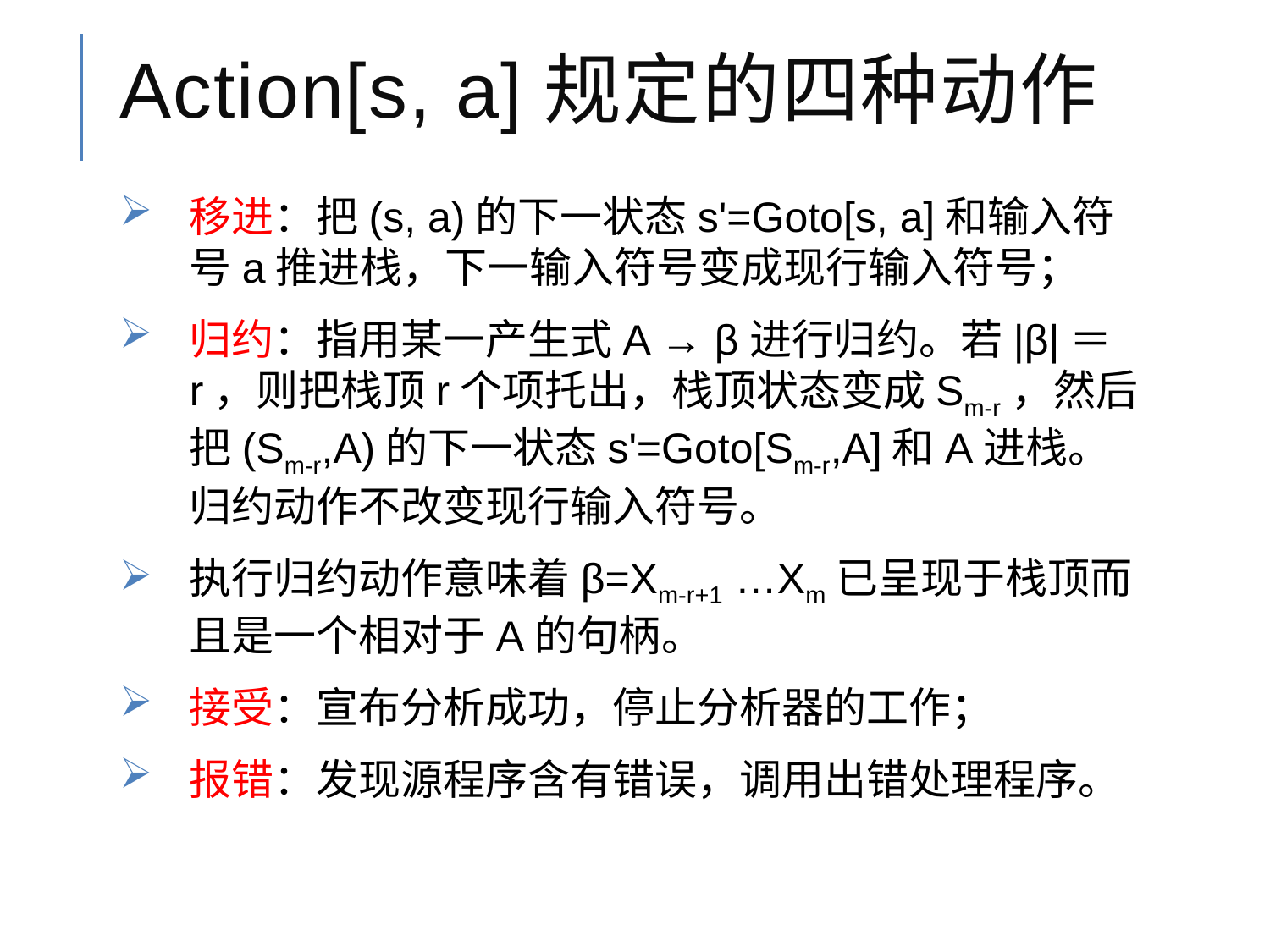

# Action[s, a]规定的四种动作
移进：把(s, a)的下一状态s'=Goto[s, a]和输入符号a推进栈，下一输入符号变成现行输入符号；
归约：指用某一产生式A → β进行归约。若|β|＝r，则把栈顶r个项托出，栈顶状态变成Sm-r，然后把(Sm-r,A)的下一状态s'=Goto[Sm-r,A]和A进栈。归约动作不改变现行输入符号。
执行归约动作意味着β=Xm-r+1 …Xm已呈现于栈顶而且是一个相对于A的句柄。
接受：宣布分析成功，停止分析器的工作；
报错：发现源程序含有错误，调用出错处理程序。
14